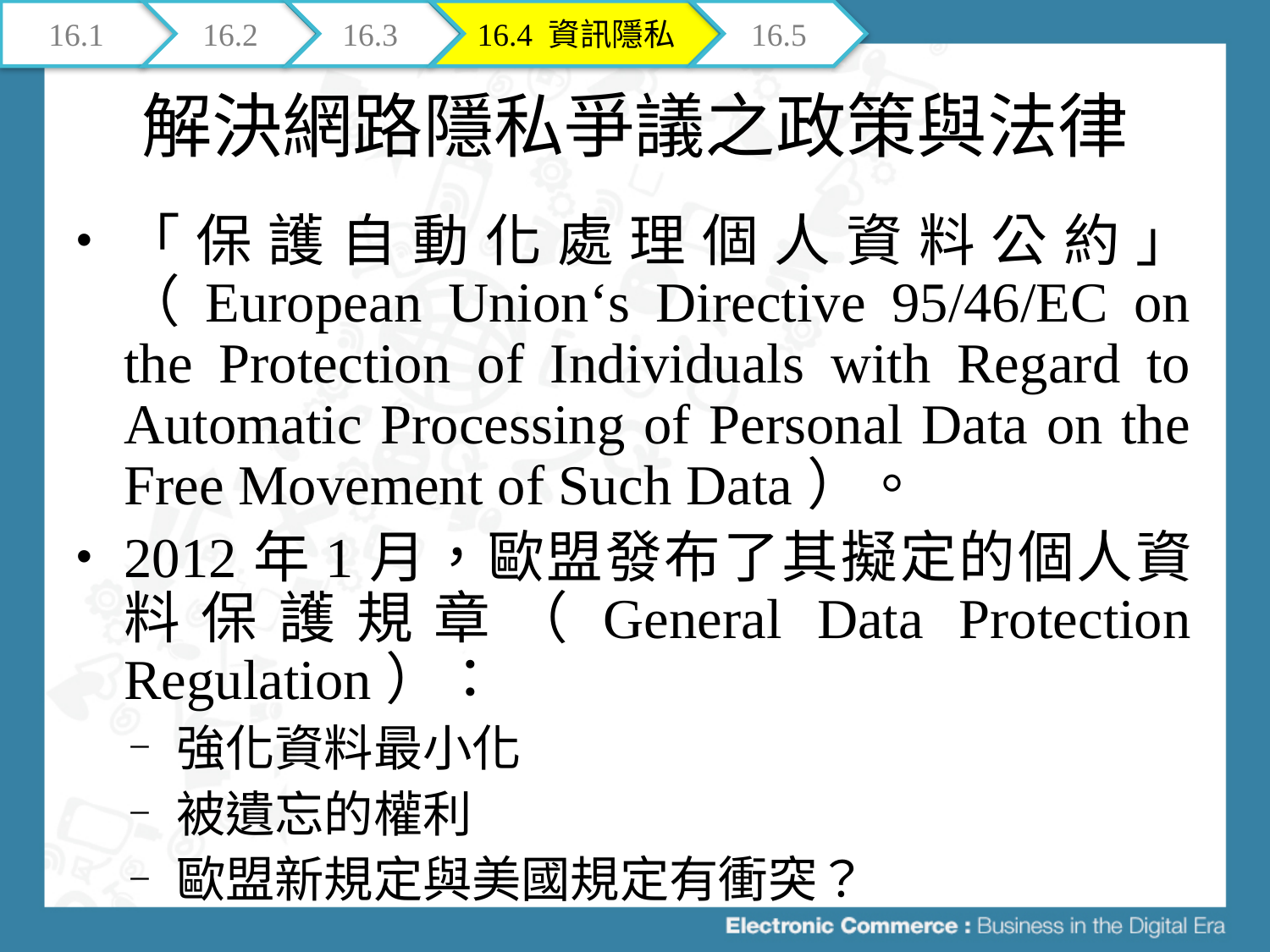

16.1
16.2
16.3
16.4 資訊隱私
16.5
# 解決網路隱私爭議之政策與法律
「保護自動化處理個人資料公約」（European Union‘s Directive 95/46/EC on the Protection of Individuals with Regard to Automatic Processing of Personal Data on the Free Movement of Such Data）。
2012年1月，歐盟發布了其擬定的個人資料保護規章（General Data Protection Regulation）：
強化資料最小化
被遺忘的權利
歐盟新規定與美國規定有衝突？